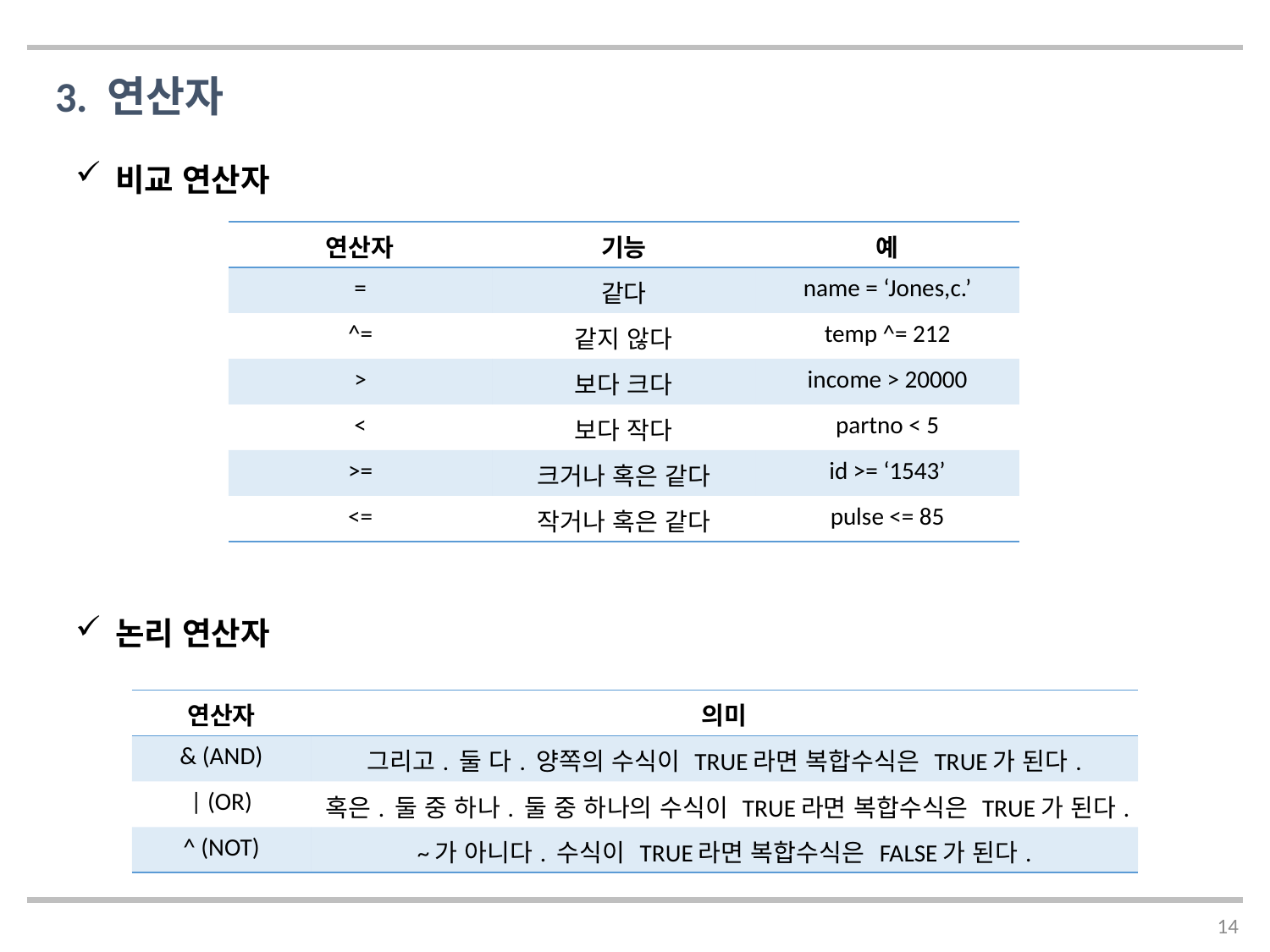

3. 연산자
비교 연산자
| 연산자 | 기능 | 예 |
| --- | --- | --- |
| = | 같다 | name = ‘Jones,c.’ |
| ^= | 같지 않다 | temp ^= 212 |
| > | 보다 크다 | income > 20000 |
| < | 보다 작다 | partno < 5 |
| >= | 크거나 혹은 같다 | id >= ‘1543’ |
| <= | 작거나 혹은 같다 | pulse <= 85 |
논리 연산자
| 연산자 | 의미 |
| --- | --- |
| & (AND) | 그리고. 둘 다. 양쪽의 수식이 TRUE라면 복합수식은 TRUE가 된다. |
| | (OR) | 혹은. 둘 중 하나. 둘 중 하나의 수식이 TRUE라면 복합수식은 TRUE가 된다. |
| ^ (NOT) | ~가 아니다. 수식이 TRUE라면 복합수식은 FALSE가 된다. |